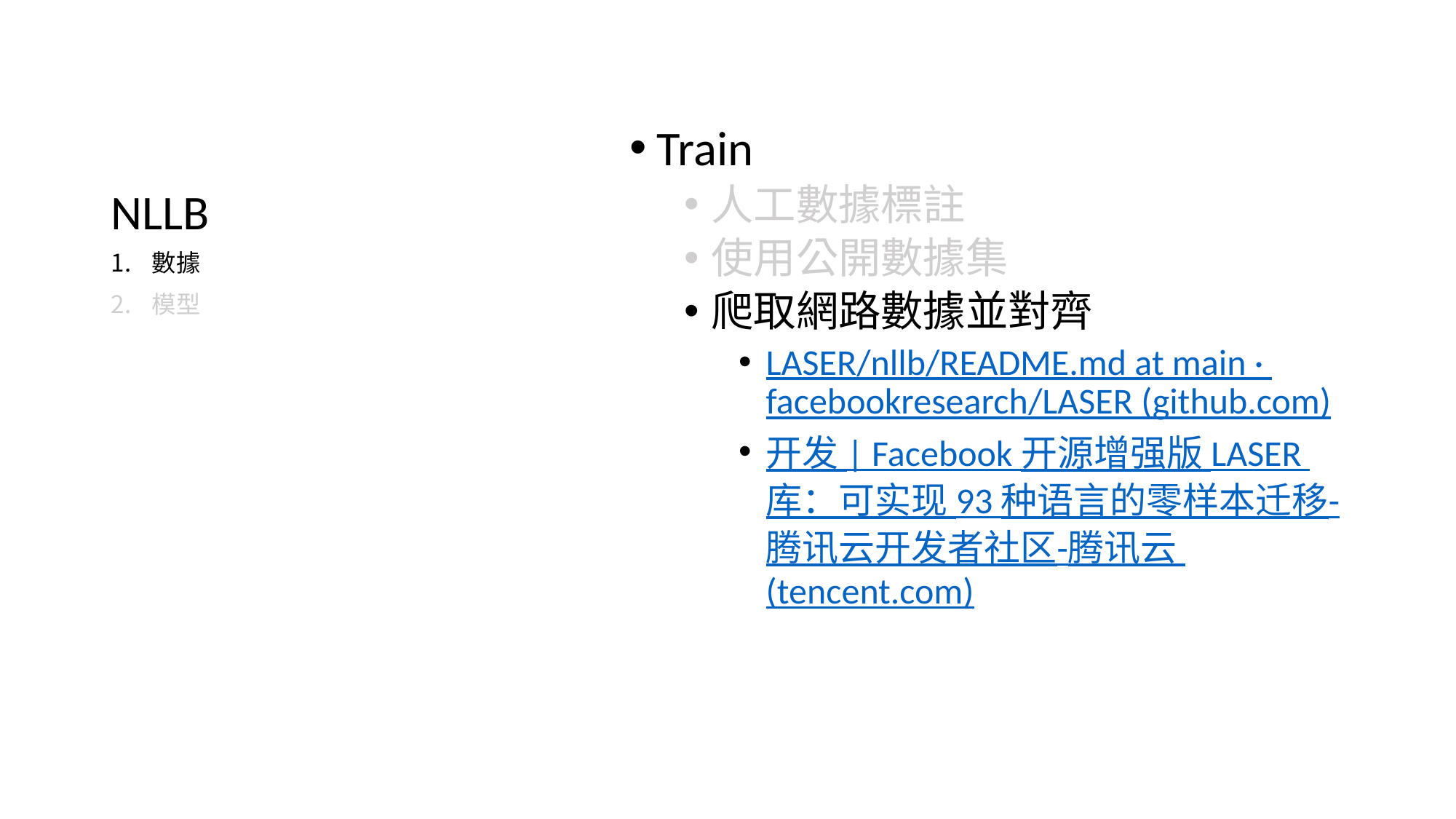

# NLLB
Train
人工數據標註
使用公開數據集
爬取網路數據並對齊
LASER/nllb/README.md at main · facebookresearch/LASER (github.com)
开发 | Facebook 开源增强版 LASER 库：可实现 93 种语言的零样本迁移-腾讯云开发者社区-腾讯云 (tencent.com)
數據
模型